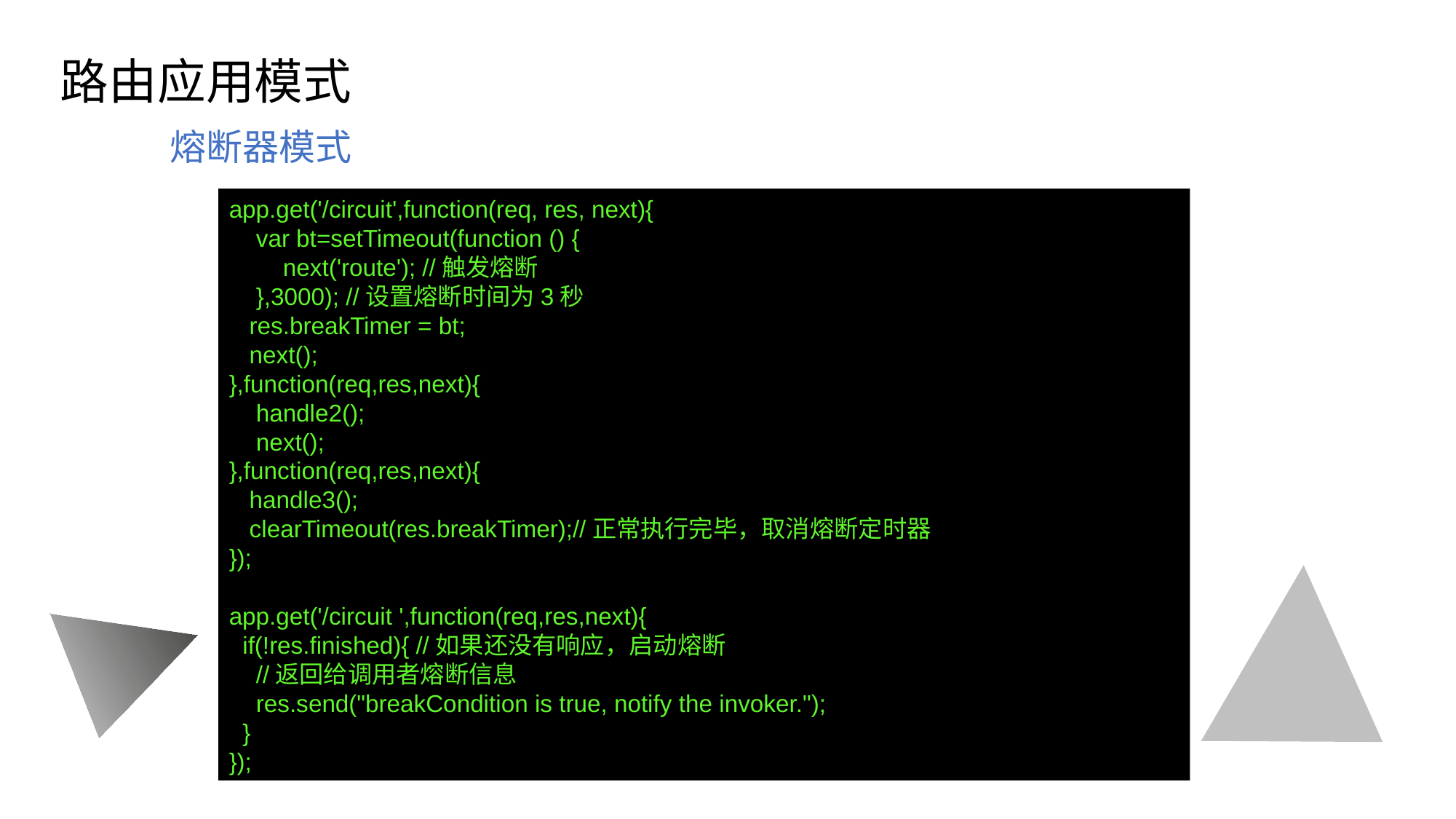

# 目录 CONTENTS
路由应用模式
熔断器模式
app.get('/circuit',function(req, res, next){
    var bt=setTimeout(function () {
        next('route'); //触发熔断
    },3000); //设置熔断时间为3秒
   res.breakTimer = bt;
   next();
},function(req,res,next){
    handle2();
    next();
},function(req,res,next){
   handle3();
   clearTimeout(res.breakTimer);//正常执行完毕，取消熔断定时器
});

app.get('/circuit ',function(req,res,next){
  if(!res.finished){ //如果还没有响应，启动熔断
    //返回给调用者熔断信息
    res.send("breakCondition is true, notify the invoker.");
  }
});

20